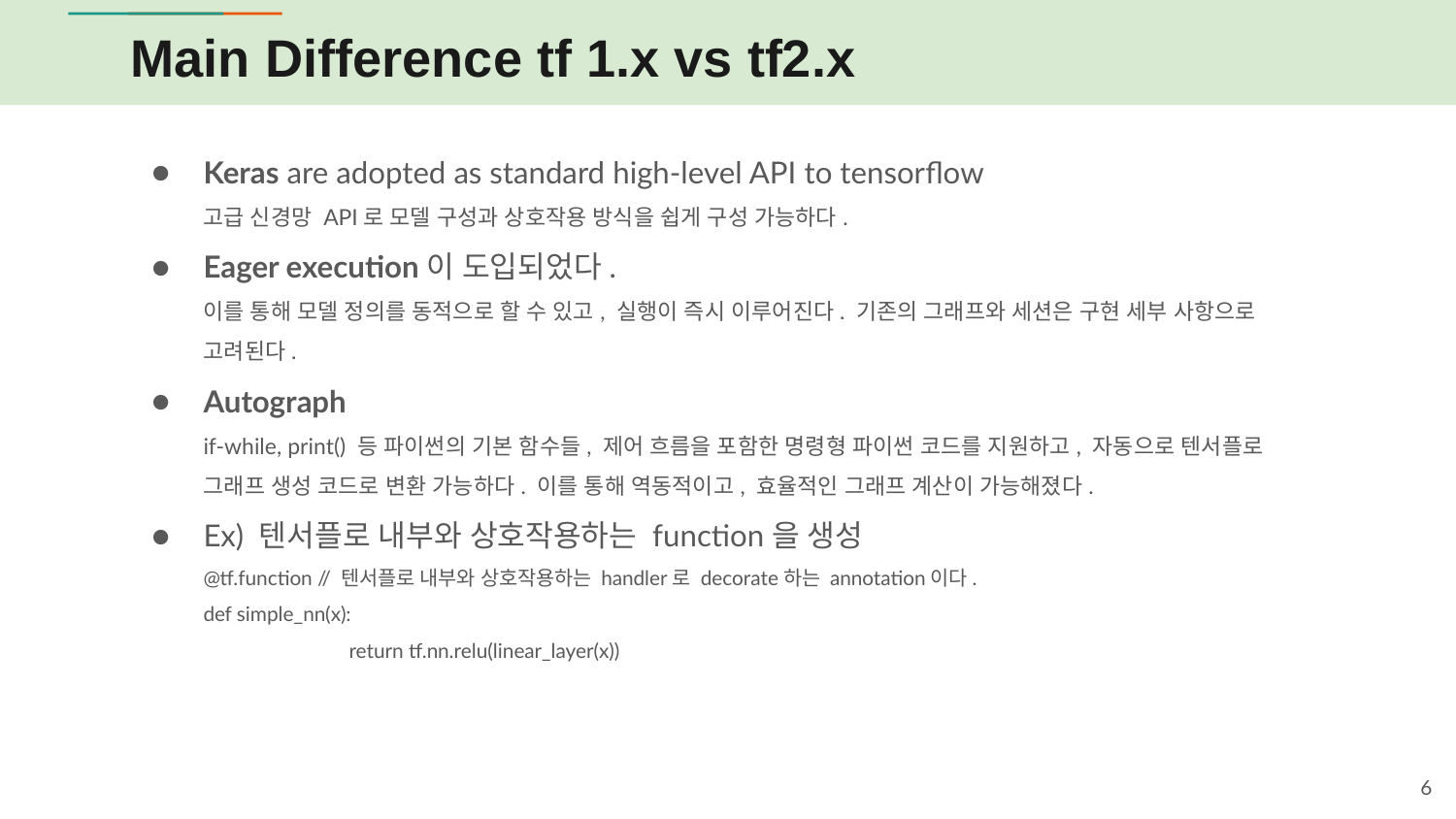

# Main Difference tf 1.x vs tf2.x
Keras are adopted as standard high-level API to tensorflow
고급 신경망 API로 모델 구성과 상호작용 방식을 쉽게 구성 가능하다.
Eager execution이 도입되었다.
이를 통해 모델 정의를 동적으로 할 수 있고, 실행이 즉시 이루어진다. 기존의 그래프와 세션은 구현 세부 사항으로 고려된다.
Autograph
if-while, print() 등 파이썬의 기본 함수들, 제어 흐름을 포함한 명령형 파이썬 코드를 지원하고, 자동으로 텐서플로 그래프 생성 코드로 변환 가능하다. 이를 통해 역동적이고, 효율적인 그래프 계산이 가능해졌다.
Ex) 텐서플로 내부와 상호작용하는 function을 생성
@tf.function // 텐서플로 내부와 상호작용하는 handler로 decorate하는 annotation이다.
def simple_nn(x):
	return tf.nn.relu(linear_layer(x))
6